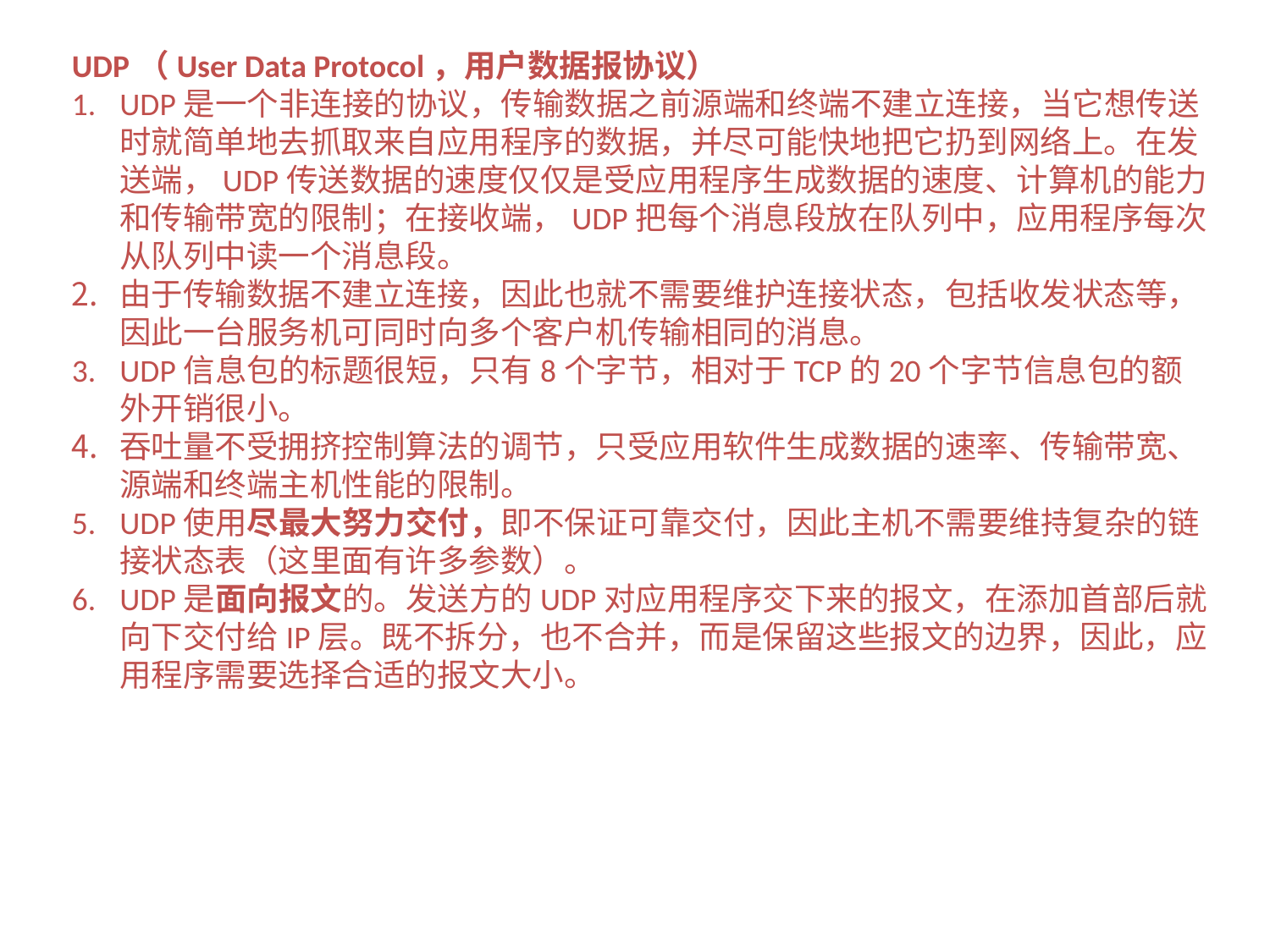

UDP（User Data Protocol，用户数据报协议）
UDP是一个非连接的协议，传输数据之前源端和终端不建立连接，当它想传送时就简单地去抓取来自应用程序的数据，并尽可能快地把它扔到网络上。在发送端，UDP传送数据的速度仅仅是受应用程序生成数据的速度、计算机的能力和传输带宽的限制；在接收端，UDP把每个消息段放在队列中，应用程序每次从队列中读一个消息段。
由于传输数据不建立连接，因此也就不需要维护连接状态，包括收发状态等，因此一台服务机可同时向多个客户机传输相同的消息。
UDP信息包的标题很短，只有8个字节，相对于TCP的20个字节信息包的额外开销很小。
吞吐量不受拥挤控制算法的调节，只受应用软件生成数据的速率、传输带宽、源端和终端主机性能的限制。
UDP使用尽最大努力交付，即不保证可靠交付，因此主机不需要维持复杂的链接状态表（这里面有许多参数）。
UDP是面向报文的。发送方的UDP对应用程序交下来的报文，在添加首部后就向下交付给IP层。既不拆分，也不合并，而是保留这些报文的边界，因此，应用程序需要选择合适的报文大小。